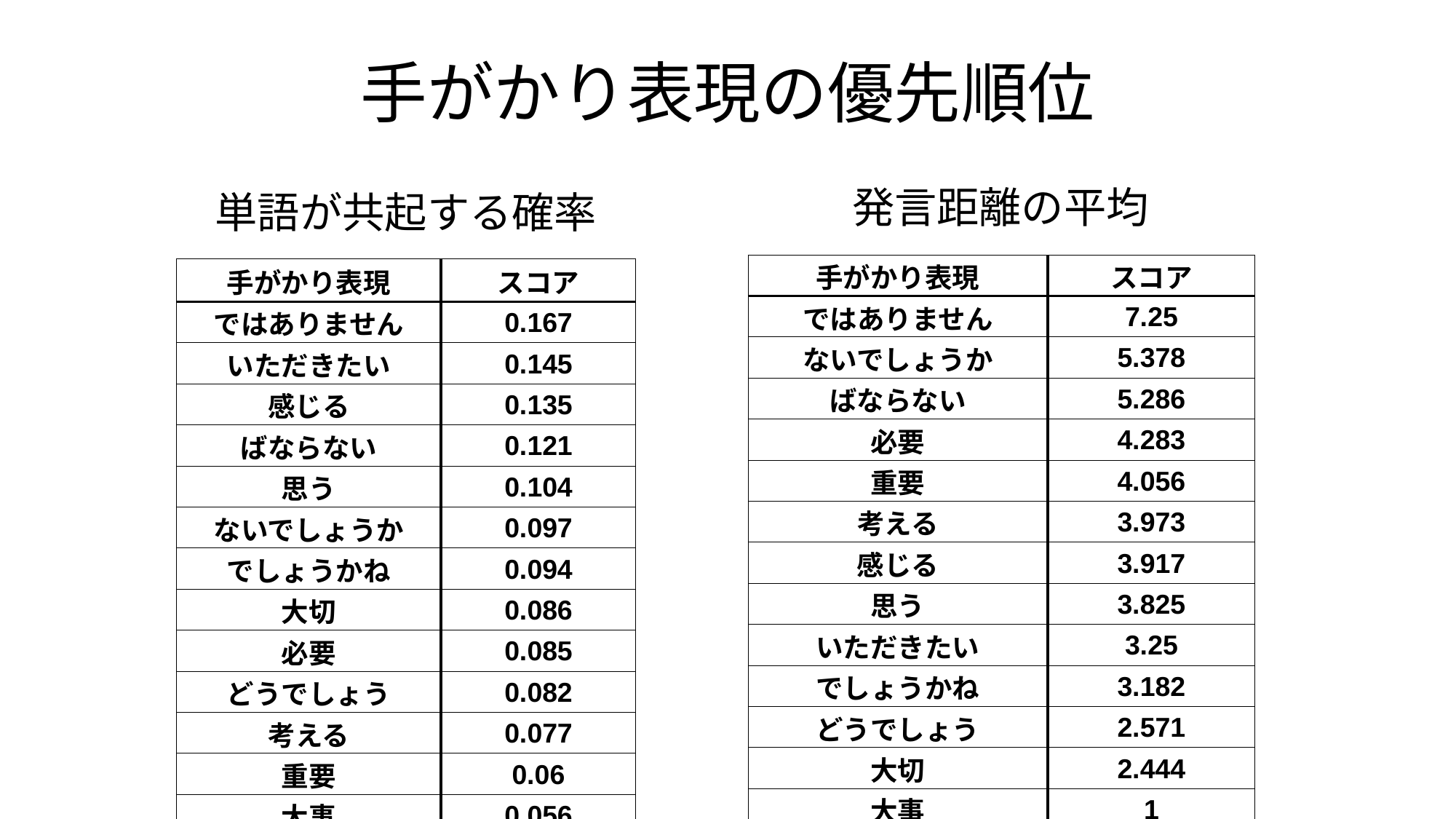

# 手がかり表現の優先順位
発言距離の平均
単語が共起する確率
| 手がかり表現 | スコア |
| --- | --- |
| ではありません | 7.25 |
| ないでしょうか | 5.378 |
| ばならない | 5.286 |
| 必要 | 4.283 |
| 重要 | 4.056 |
| 考える | 3.973 |
| 感じる | 3.917 |
| 思う | 3.825 |
| いただきたい | 3.25 |
| でしょうかね | 3.182 |
| どうでしょう | 2.571 |
| 大切 | 2.444 |
| 大事 | 1 |
| 手がかり表現 | スコア |
| --- | --- |
| ではありません | 0.167 |
| いただきたい | 0.145 |
| 感じる | 0.135 |
| ばならない | 0.121 |
| 思う | 0.104 |
| ないでしょうか | 0.097 |
| でしょうかね | 0.094 |
| 大切 | 0.086 |
| 必要 | 0.085 |
| どうでしょう | 0.082 |
| 考える | 0.077 |
| 重要 | 0.06 |
| 大事 | 0.056 |